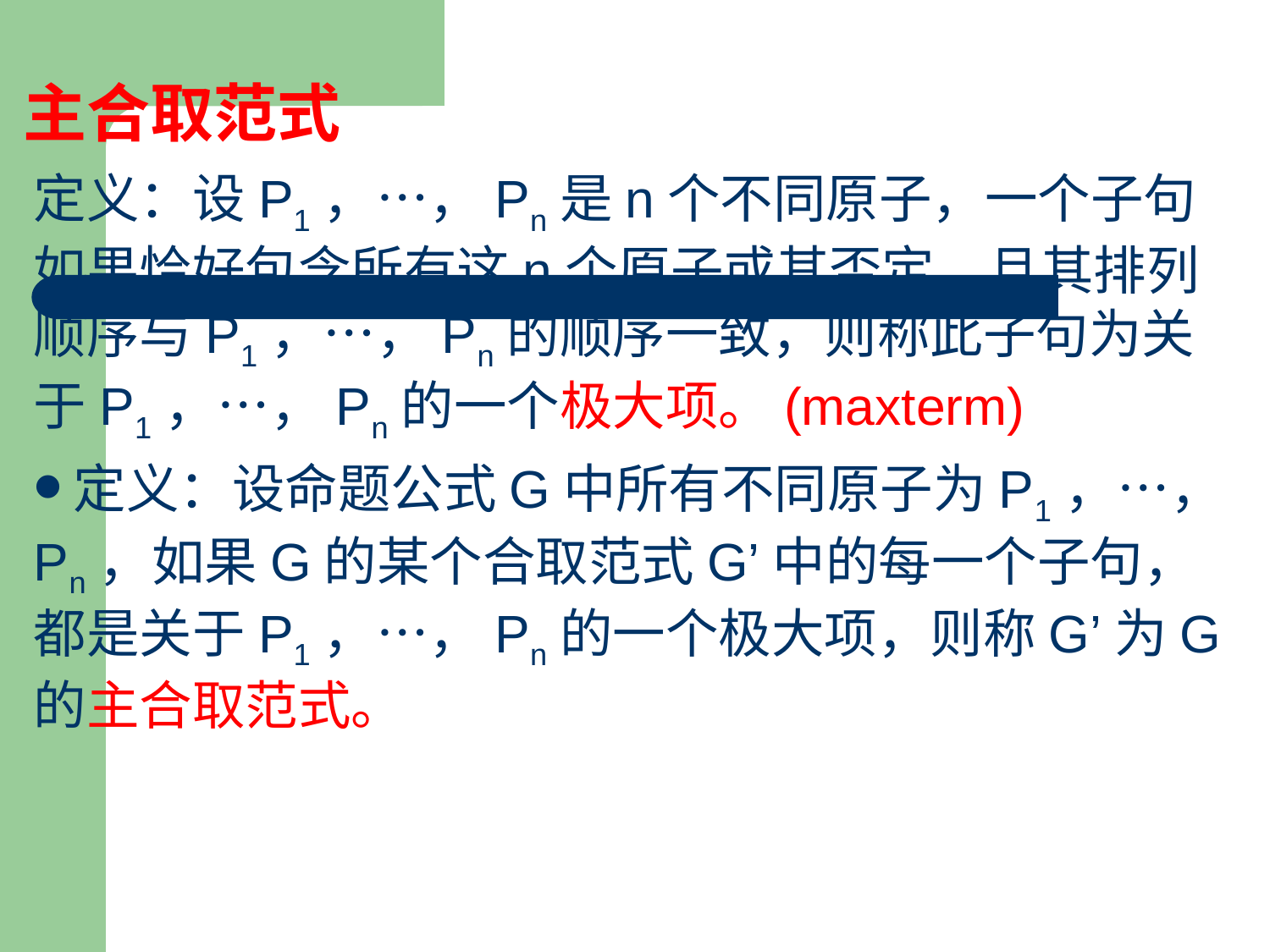

# 主合取范式
定义：设P1，…，Pn是n个不同原子，一个子句如果恰好包含所有这n个原子或其否定，且其排列顺序与P1，…，Pn的顺序一致，则称此子句为关于P1，…，Pn的一个极大项。(maxterm)
定义：设命题公式G中所有不同原子为P1，…，Pn，如果G的某个合取范式G’中的每一个子句，都是关于P1，…，Pn的一个极大项，则称G’为G的主合取范式。